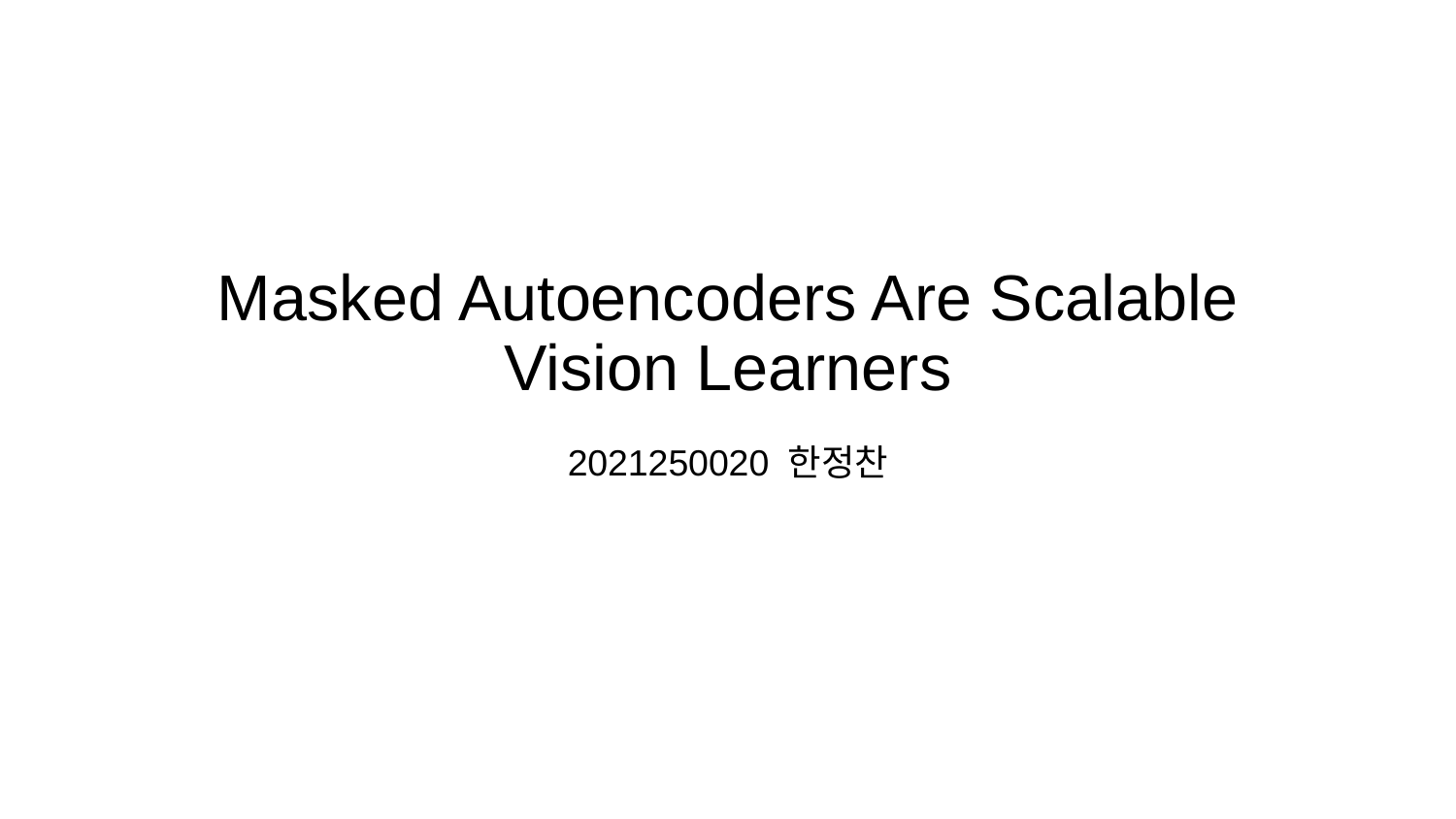

# Masked Autoencoders Are Scalable Vision Learners
2021250020 한정찬